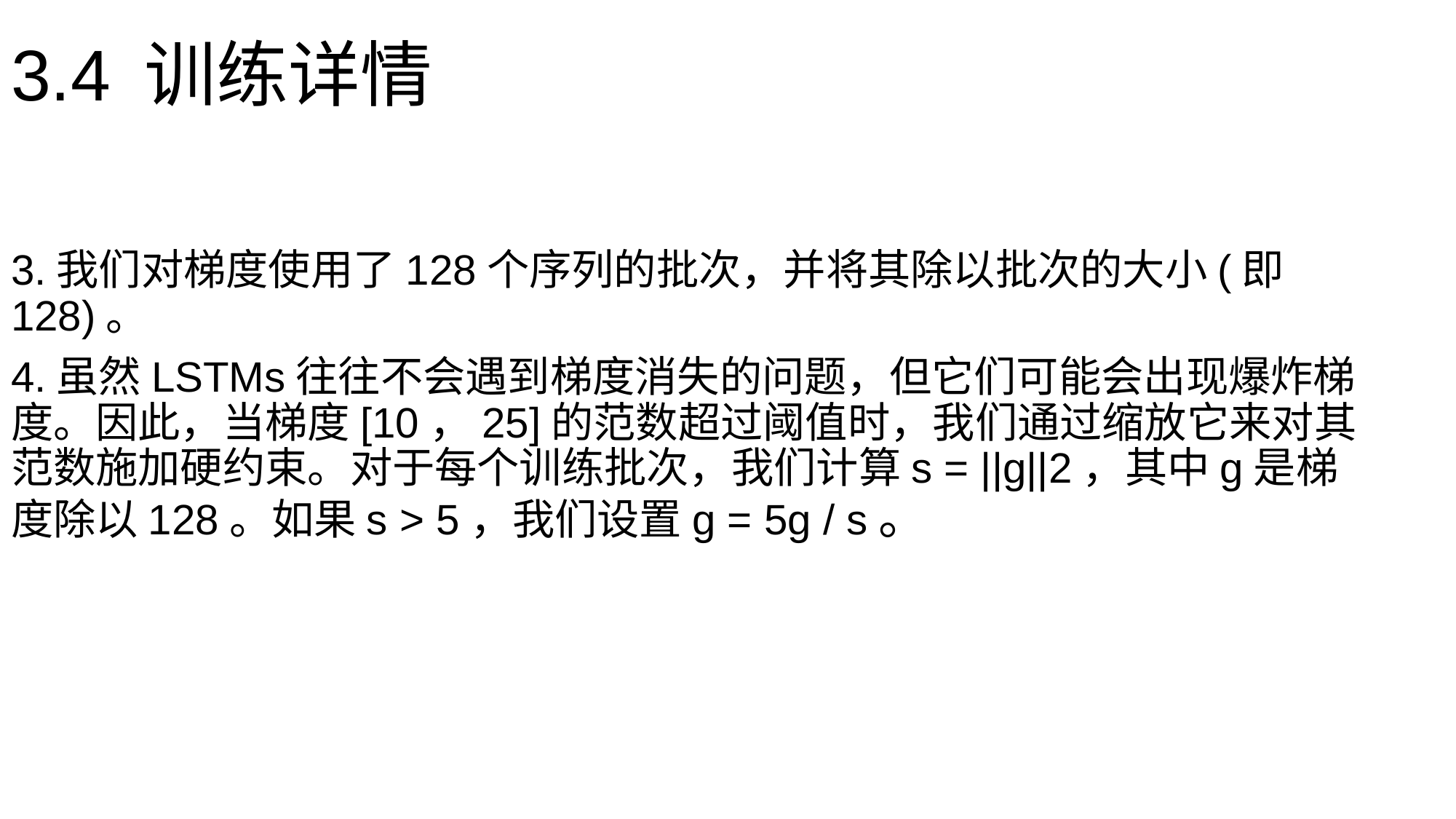

# 3.4 训练详情
3.我们对梯度使用了128个序列的批次，并将其除以批次的大小(即128)。
4.虽然LSTMs往往不会遇到梯度消失的问题，但它们可能会出现爆炸梯度。因此，当梯度[10，25]的范数超过阈值时，我们通过缩放它来对其范数施加硬约束。对于每个训练批次，我们计算s = ||g||2，其中g是梯度除以128。如果s > 5，我们设置g = 5g / s。